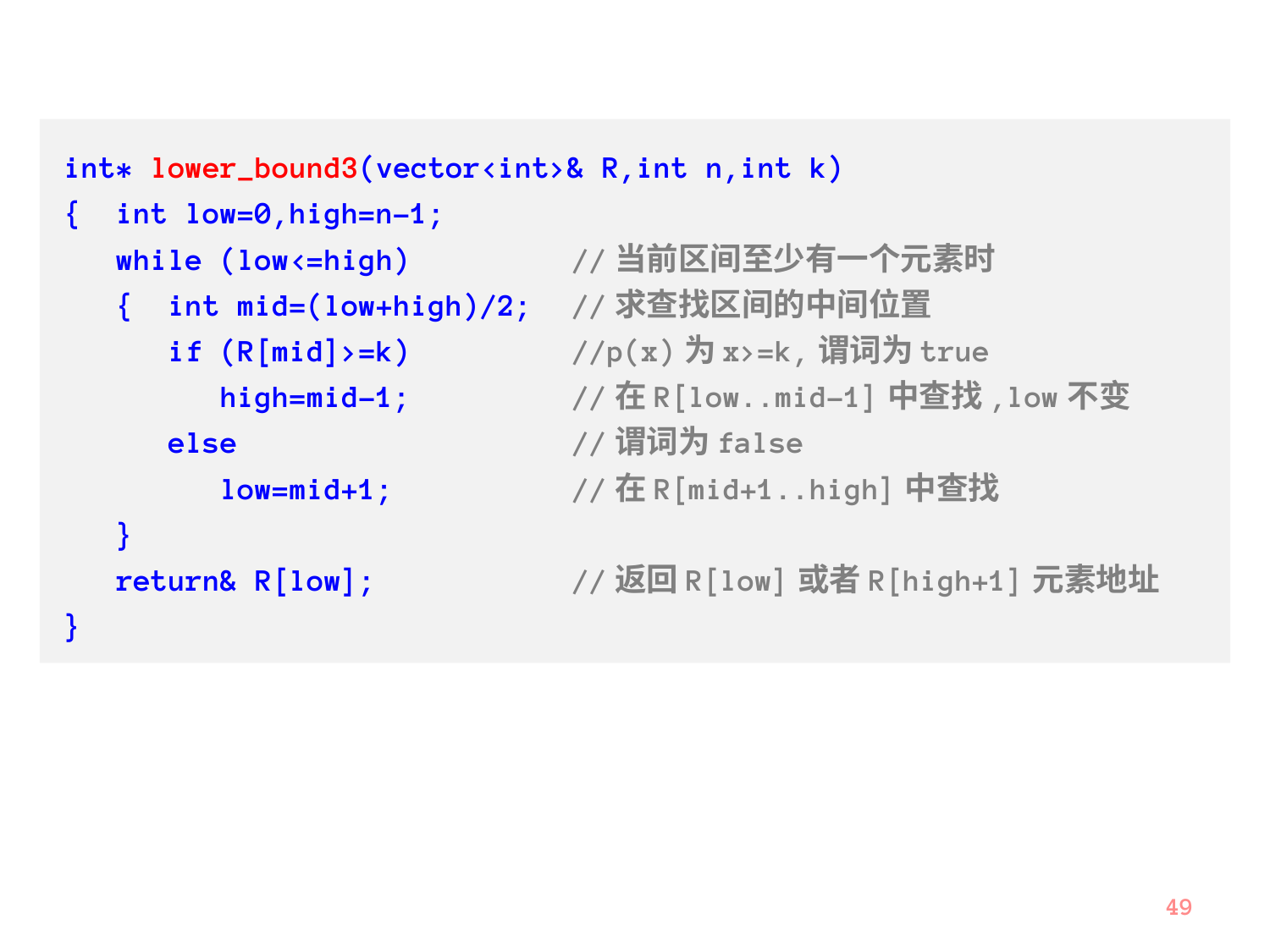

int* lower_bound3(vector<int>& R,int n,int k)
{  int low=0,high=n-1;
   while (low<=high)		//当前区间至少有一个元素时
   {  int mid=(low+high)/2;	//求查找区间的中间位置
      if (R[mid]>=k)		//p(x)为x>=k,谓词为true
         high=mid-1;		//在R[low..mid-1]中查找,low不变
      else			//谓词为false
         low=mid+1;		//在R[mid+1..high]中查找
   }
   return& R[low];		//返回R[low]或者R[high+1]元素地址
}
49